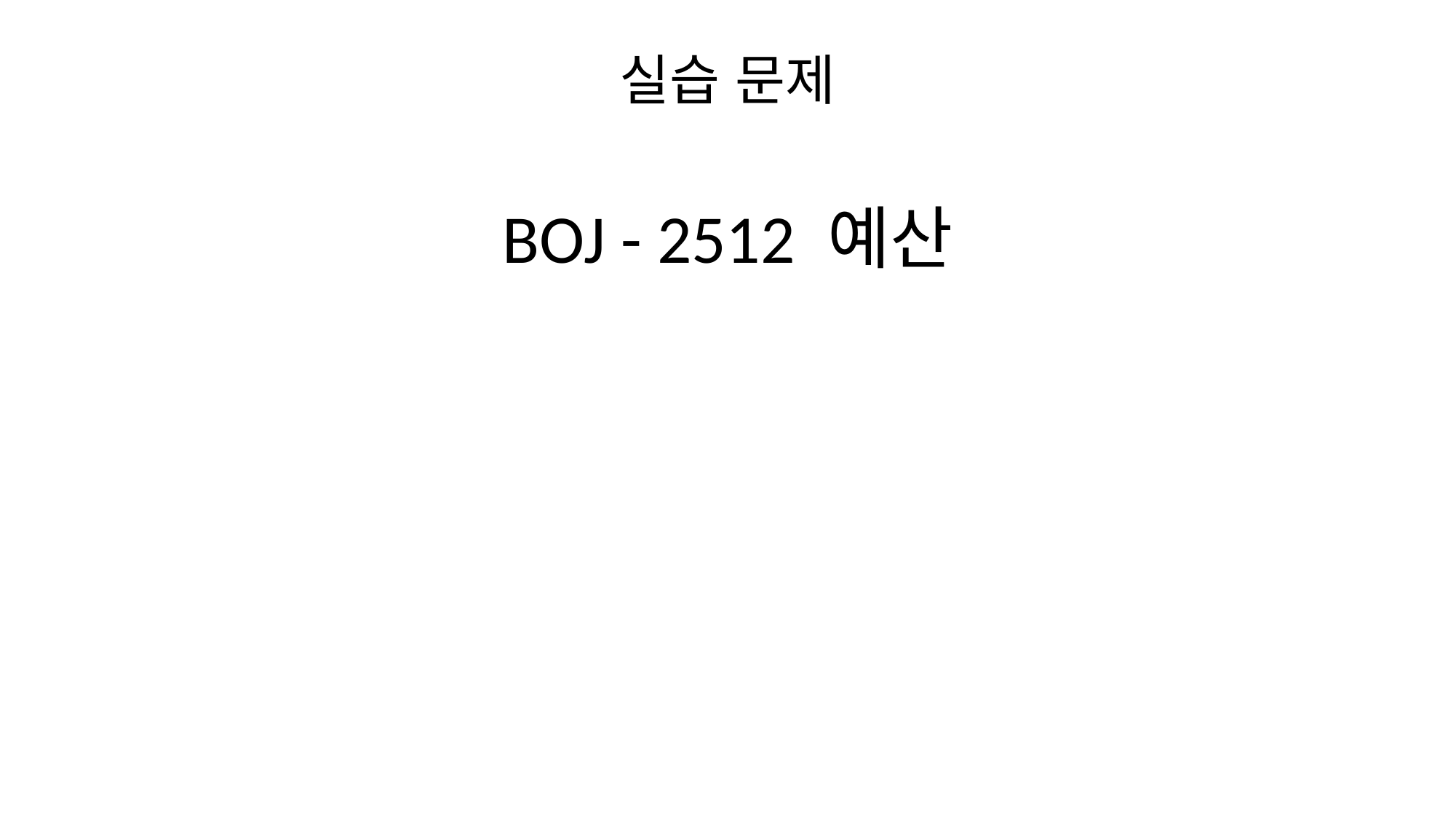

# 실습 문제
BOJ - 2512 예산